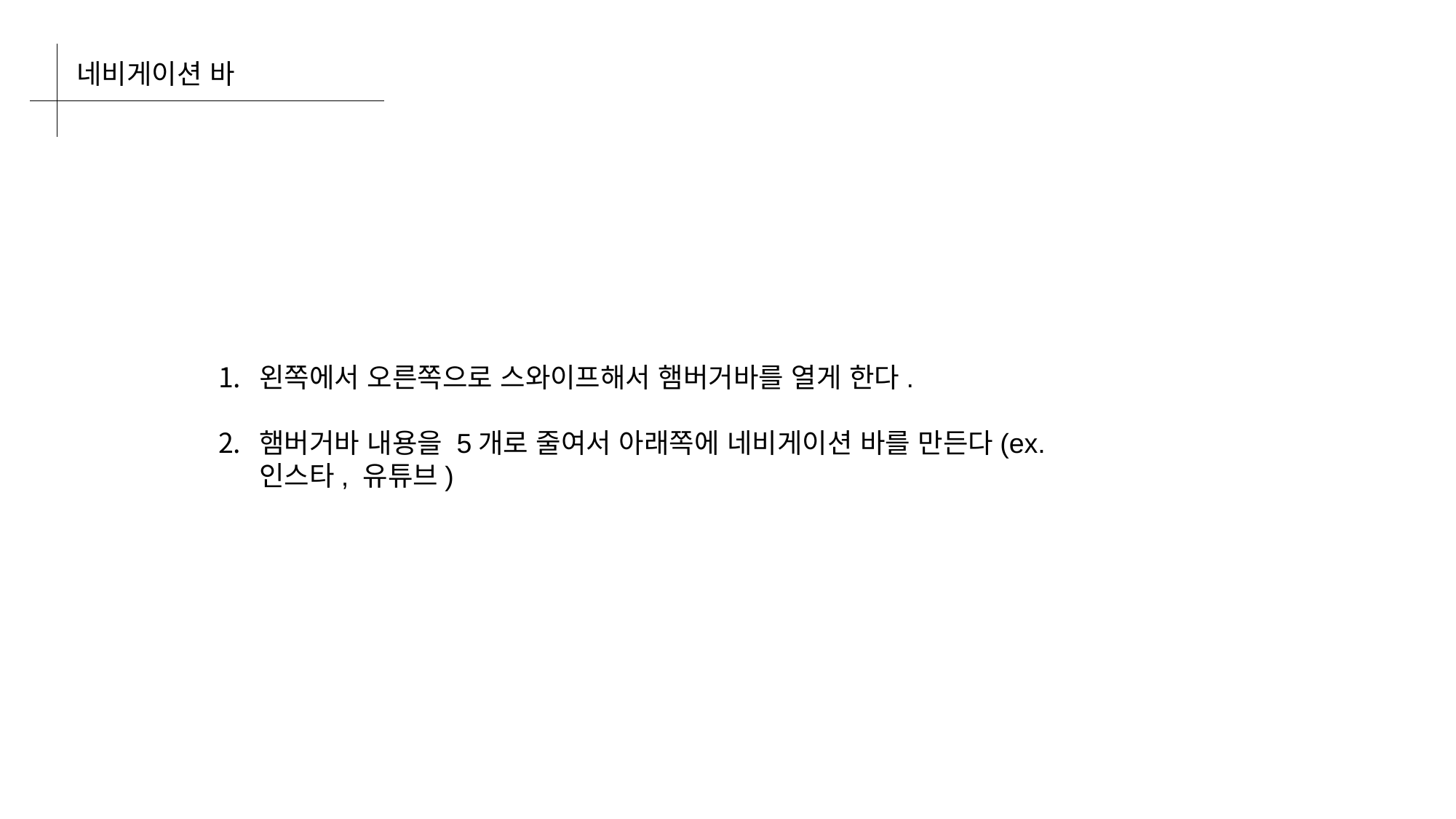

네비게이션 바
왼쪽에서 오른쪽으로 스와이프해서 햄버거바를 열게 한다.

햄버거바 내용을 5개로 줄여서 아래쪽에 네비게이션 바를 만든다(ex. 인스타, 유튜브)